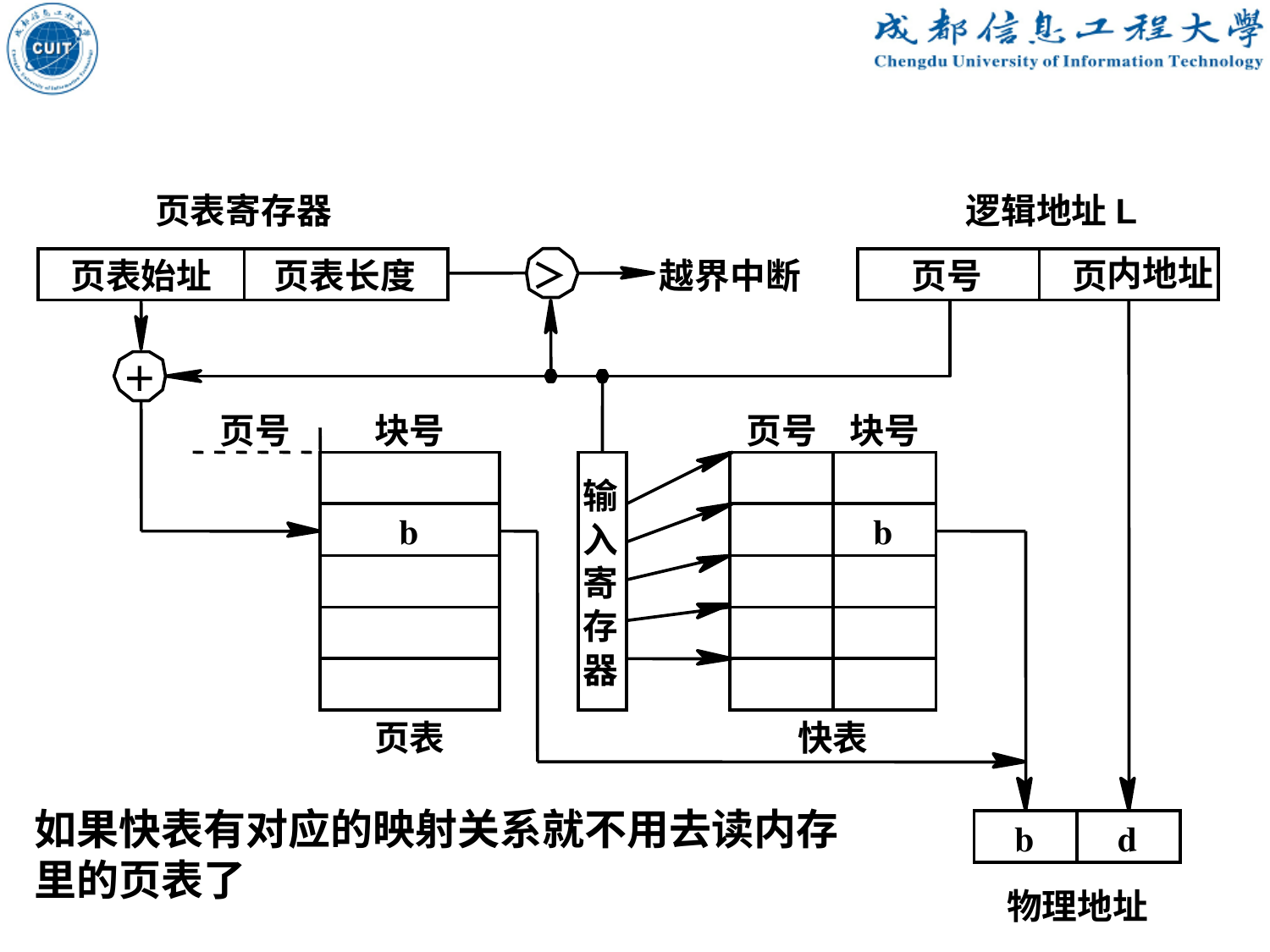

页表寄存器
逻辑地址L

内地址
页表始址
页表长度
＞
越界中断
页号
页

＋

页号
块号
页号
块号

输

b
b
入

寄
存

器

页表
快表

b
d
物理地址
如果快表有对应的映射关系就不用去读内存
里的页表了